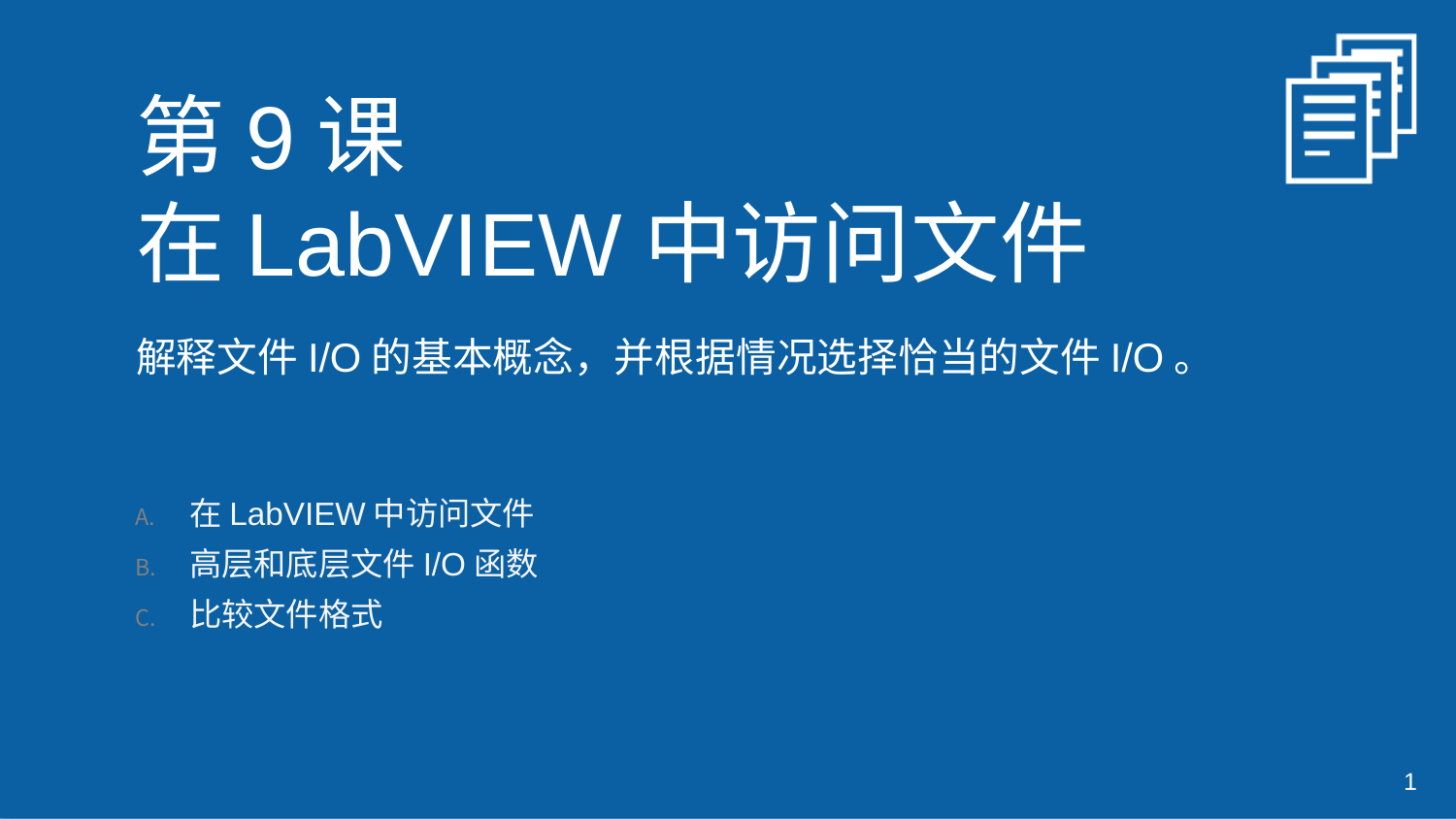

第9课
在LabVIEW中访问文件
解释文件I/O的基本概念，并根据情况选择恰当的文件I/O。
在LabVIEW中访问文件
高层和底层文件I/O函数
比较文件格式
1